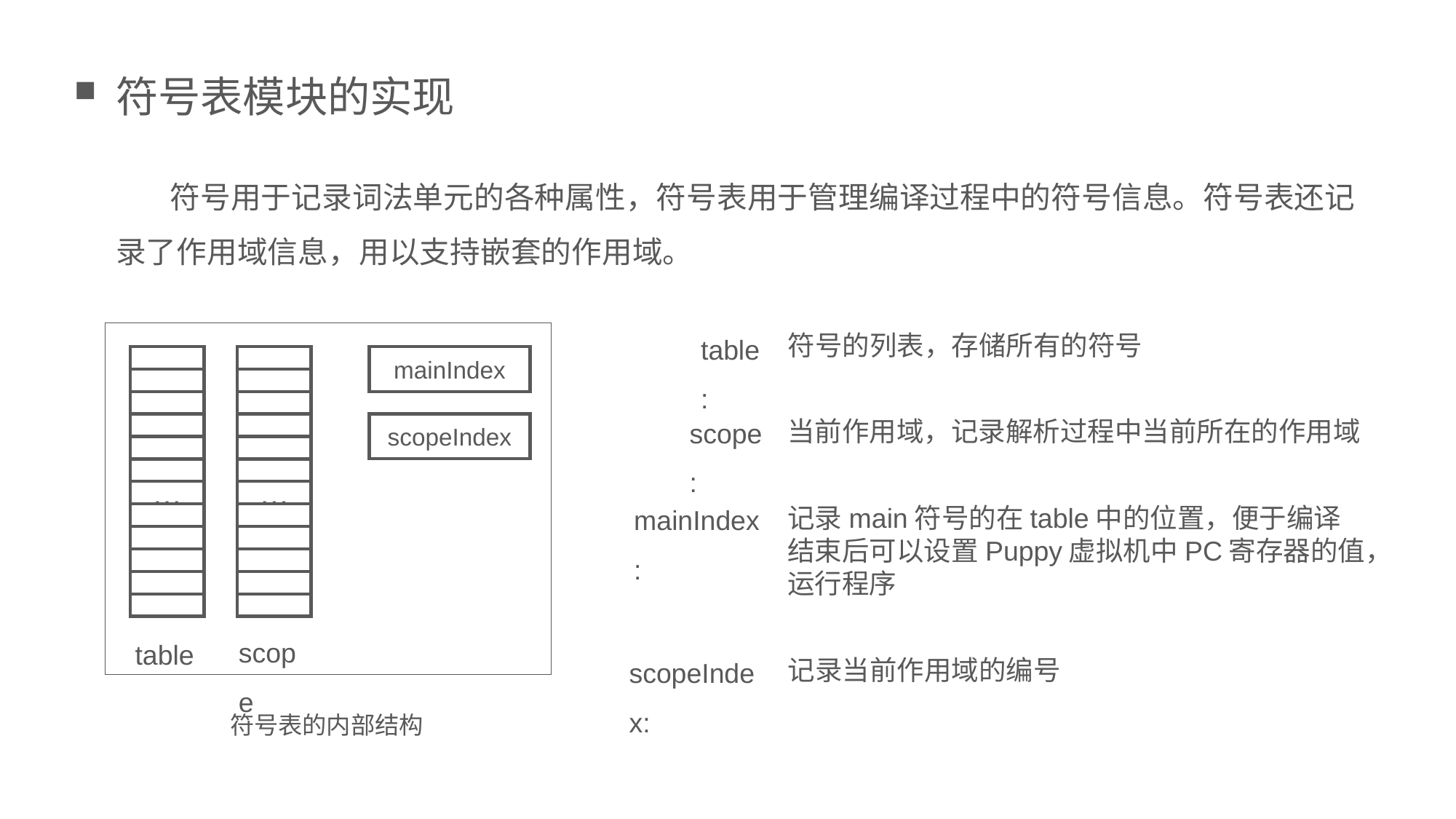

符号表模块的实现

       符号用于记录词法单元的各种属性，符号表用于管理编译过程中的符号信息。符号表还记录了作用域信息，用以支持嵌套的作用域。
table:

符号的列表，存储所有的符号

mainIndex

scope:
当前作用域，记录解析过程中当前所在的作用域

scopeIndex

…
…
mainIndex:
记录main符号的在table中的位置，便于编译结束后可以设置Puppy虚拟机中PC寄存器的值，运行程序

scope
table
scopeIndex:
记录当前作用域的编号
符号表的内部结构